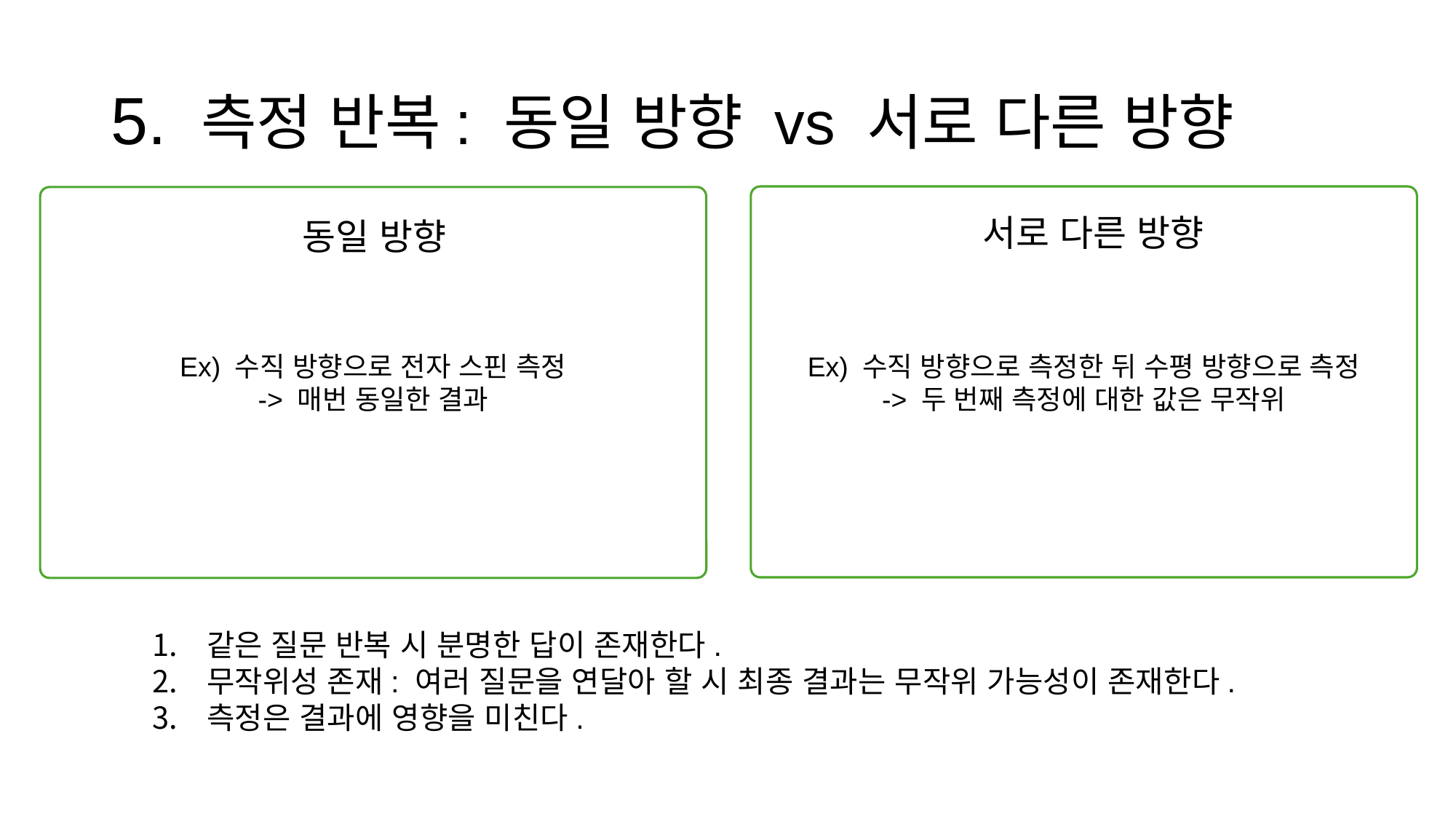

# 5. 측정 반복: 동일 방향 vs 서로 다른 방향
Ex) 수직 방향으로 측정한 뒤 수평 방향으로 측정
-> 두 번째 측정에 대한 값은 무작위
Ex) 수직 방향으로 전자 스핀 측정
-> 매번 동일한 결과
서로 다른 방향
동일 방향
같은 질문 반복 시 분명한 답이 존재한다.
무작위성 존재: 여러 질문을 연달아 할 시 최종 결과는 무작위 가능성이 존재한다.
측정은 결과에 영향을 미친다.